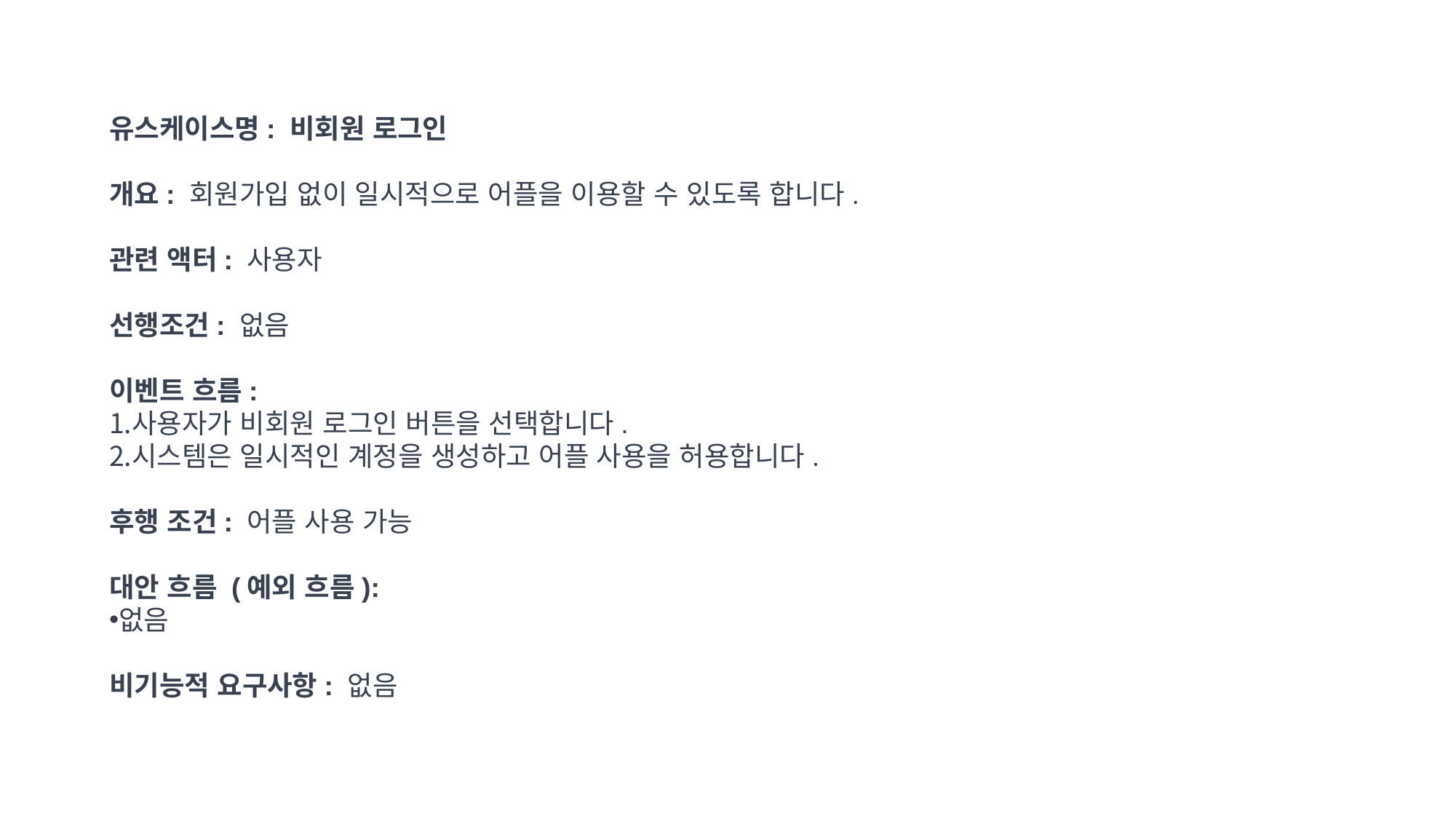

유스케이스명: 비회원 로그인

개요: 회원가입 없이 일시적으로 어플을 이용할 수 있도록 합니다.

관련 액터: 사용자

선행조건: 없음

이벤트 흐름:
사용자가 비회원 로그인 버튼을 선택합니다.
시스템은 일시적인 계정을 생성하고 어플 사용을 허용합니다.

후행 조건: 어플 사용 가능

대안 흐름 (예외 흐름):
없음

비기능적 요구사항: 없음